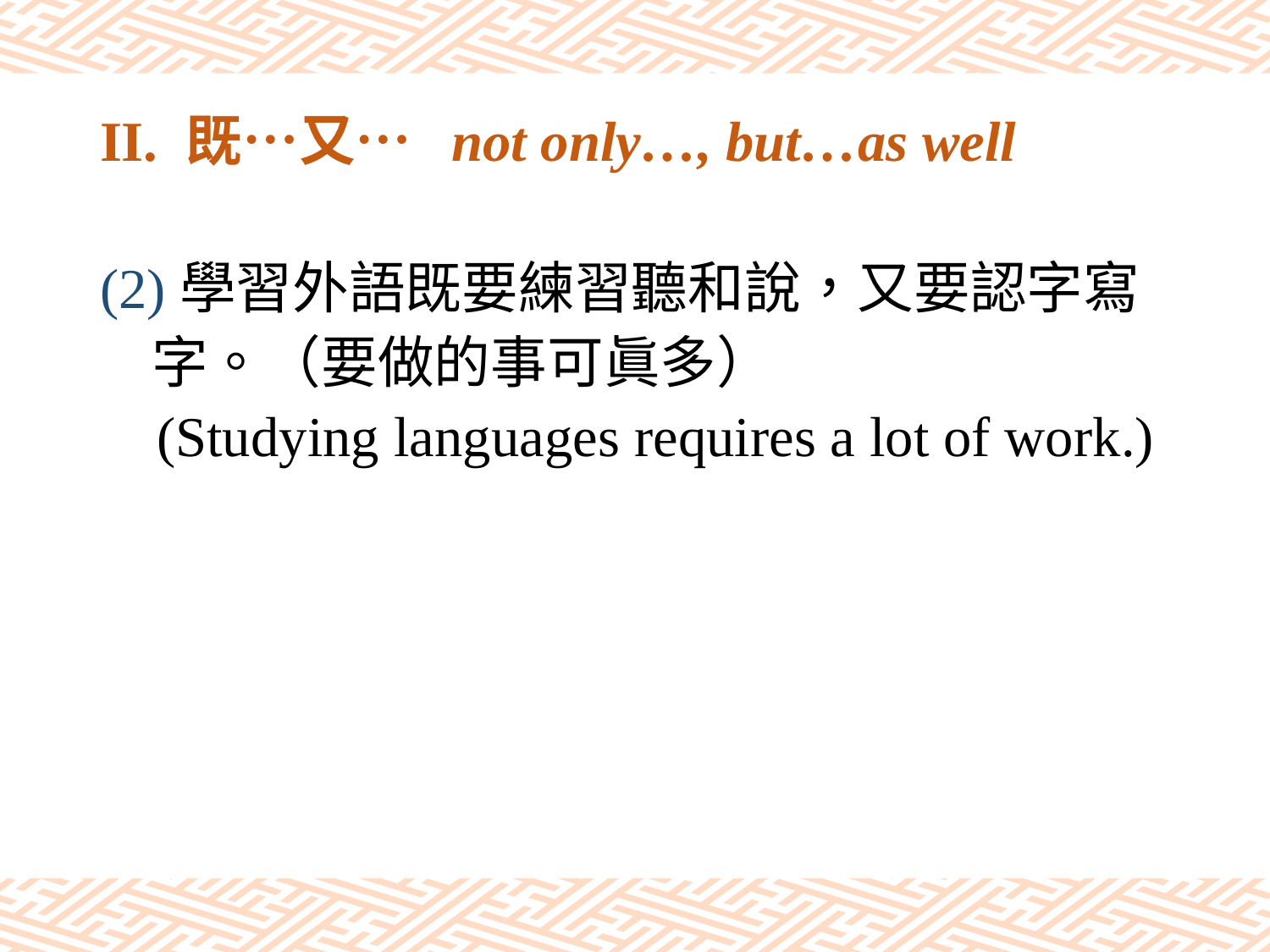

# II. 既…又…  not only…, but…as well
(2)學習外語既要練習聽和說，又要認字寫
   字。（要做的事可眞多）
    (Studying languages requires a lot of work.)